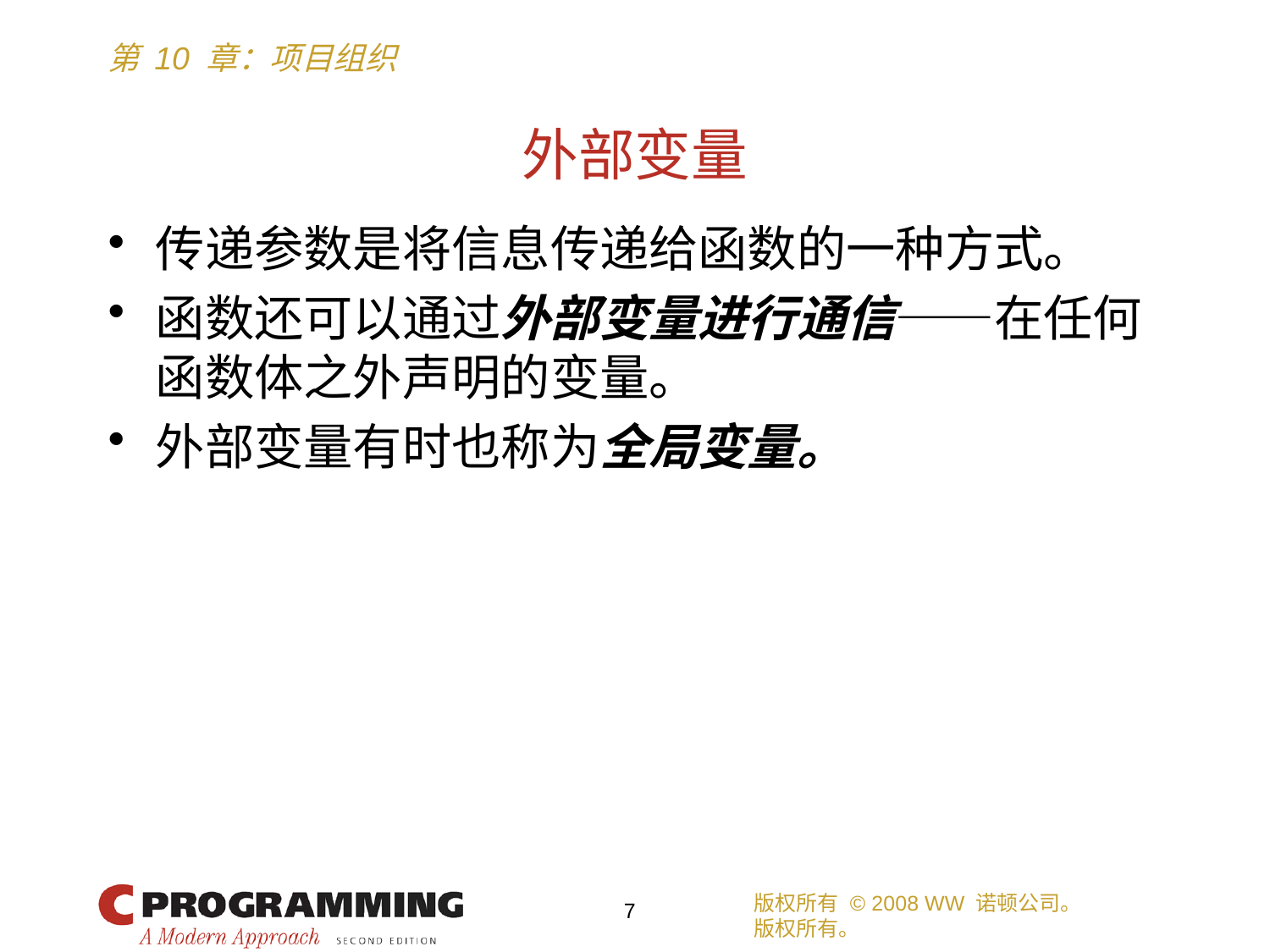

# 外部变量
传递参数是将信息传递给函数的一种方式。
函数还可以通过外部变量进行通信——在任何函数体之外声明的变量。
外部变量有时也称为全局变量。
版权所有 © 2008 WW 诺顿公司。
版权所有。
7